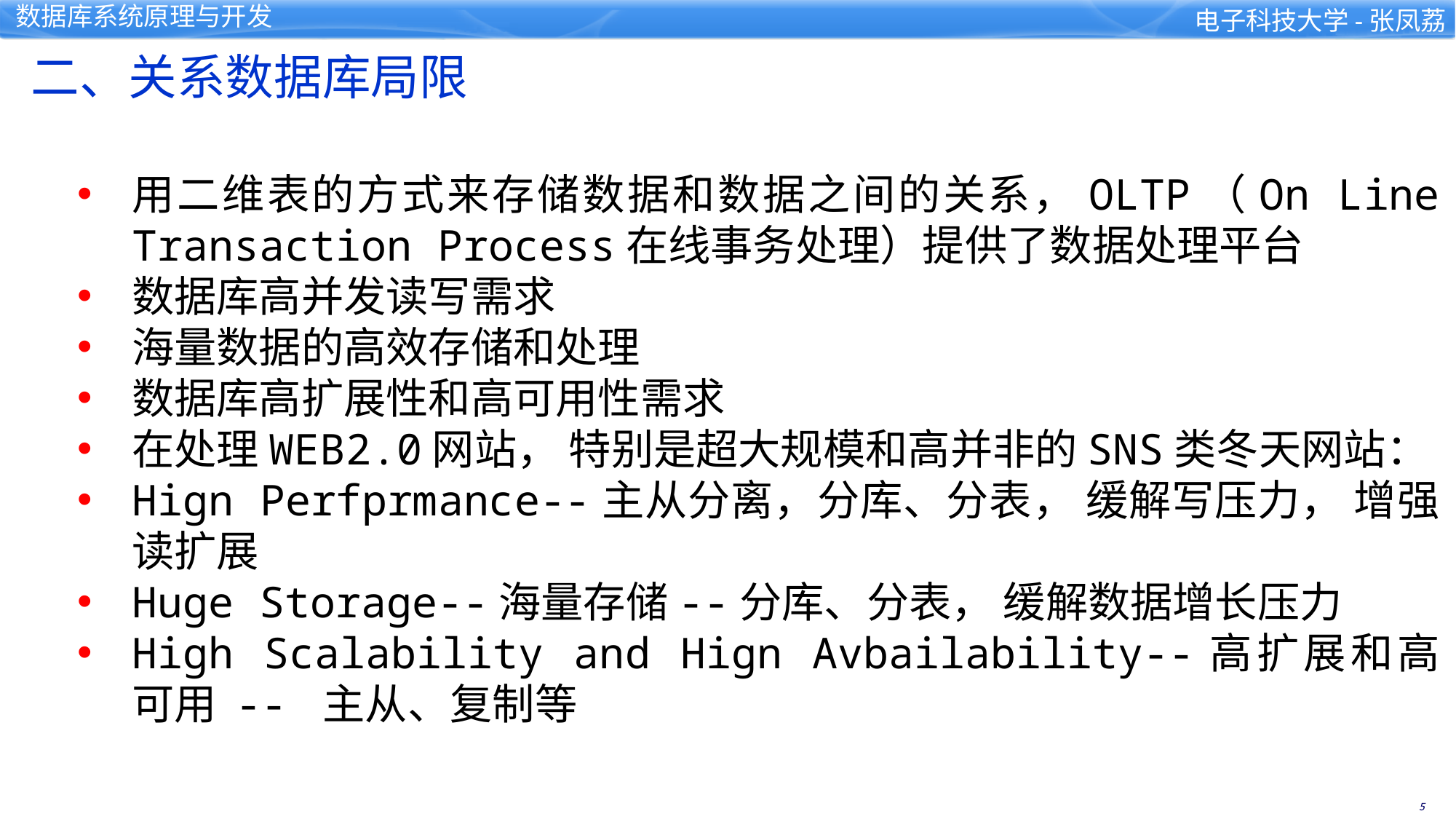

二、关系数据库局限
用二维表的方式来存储数据和数据之间的关系，OLTP（On Line Transaction Process在线事务处理）提供了数据处理平台
数据库高并发读写需求
海量数据的高效存储和处理
数据库高扩展性和高可用性需求
在处理WEB2.0网站， 特别是超大规模和高并非的SNS类冬天网站：
Hign Perfprmance--主从分离，分库、分表， 缓解写压力， 增强读扩展
Huge Storage--海量存储--分库、分表， 缓解数据增长压力
High Scalability and Hign Avbailability--高扩展和高可用 -- 主从、复制等